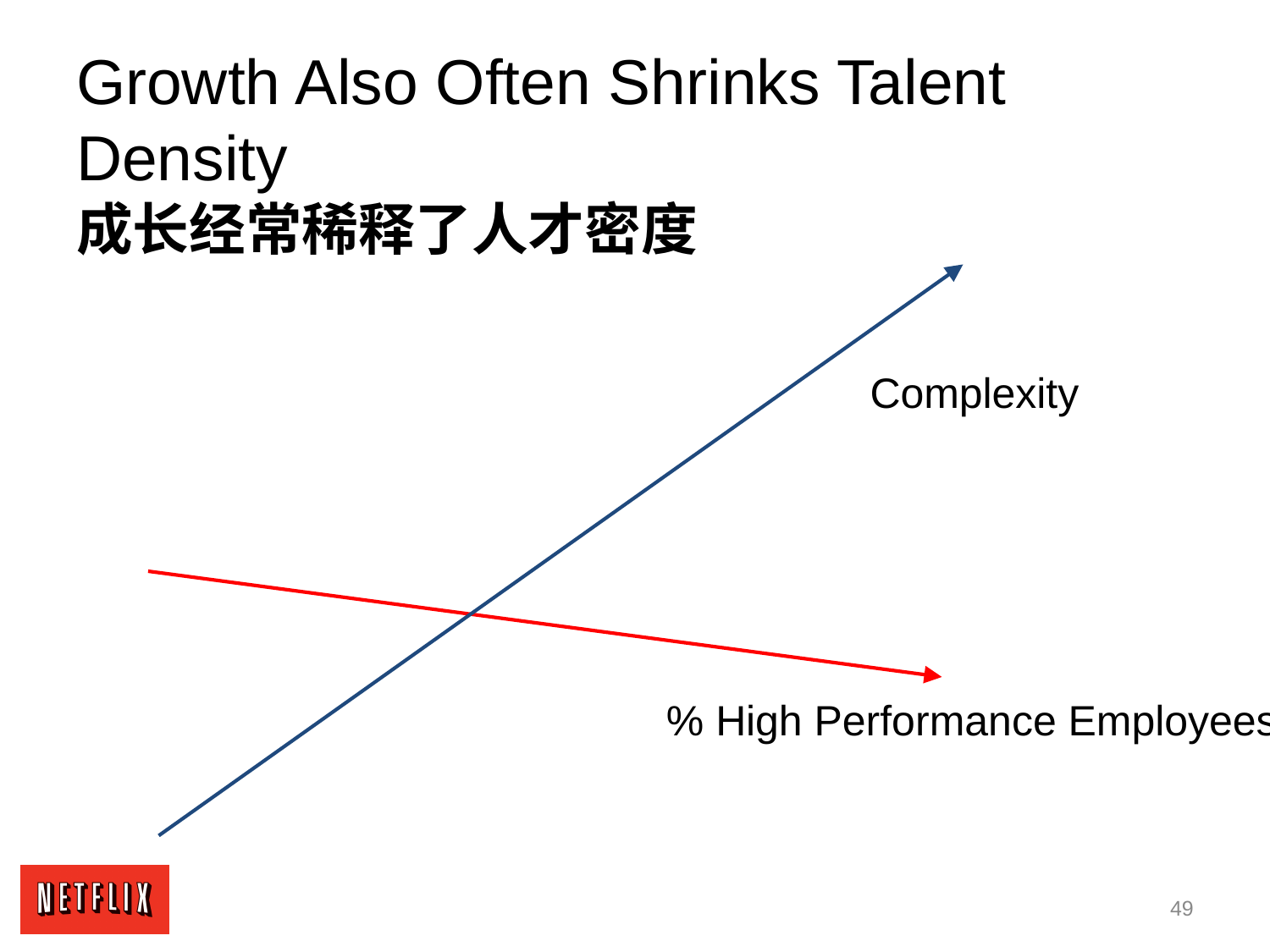

Growth Also Often Shrinks Talent Density
成长经常稀释了人才密度

Complexity

% High Performance Employees
49